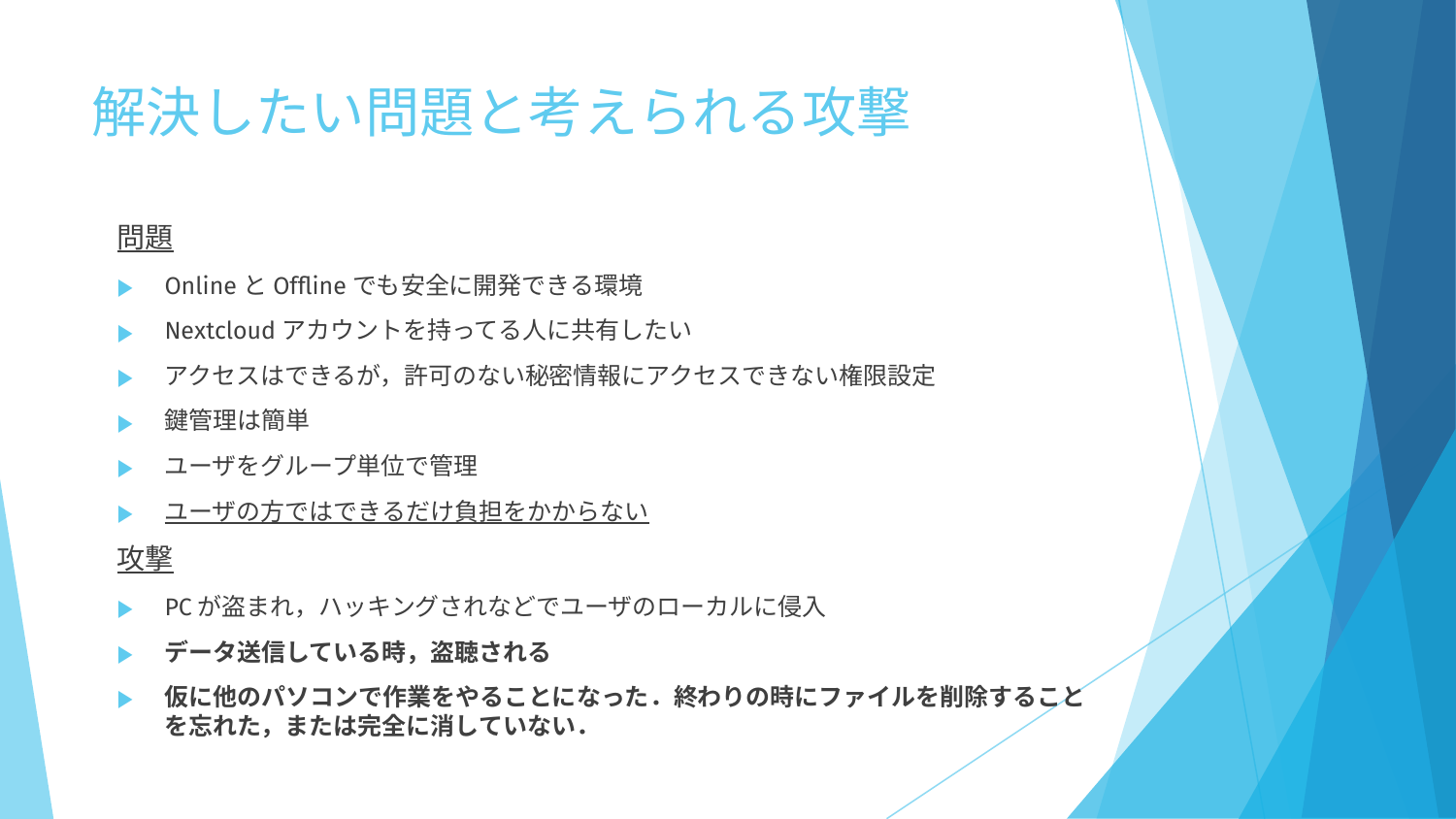

# 解決したい問題と考えられる攻撃
問題
OnlineとOfflineでも安全に開発できる環境
Nextcloudアカウントを持ってる人に共有したい
アクセスはできるが，許可のない秘密情報にアクセスできない権限設定
鍵管理は簡単
ユーザをグループ単位で管理
ユーザの方ではできるだけ負担をかからない
攻撃
PCが盗まれ，ハッキングされなどでユーザのローカルに侵入
データ送信している時，盗聴される
仮に他のパソコンで作業をやることになった．終わりの時にファイルを削除することを忘れた，または完全に消していない．